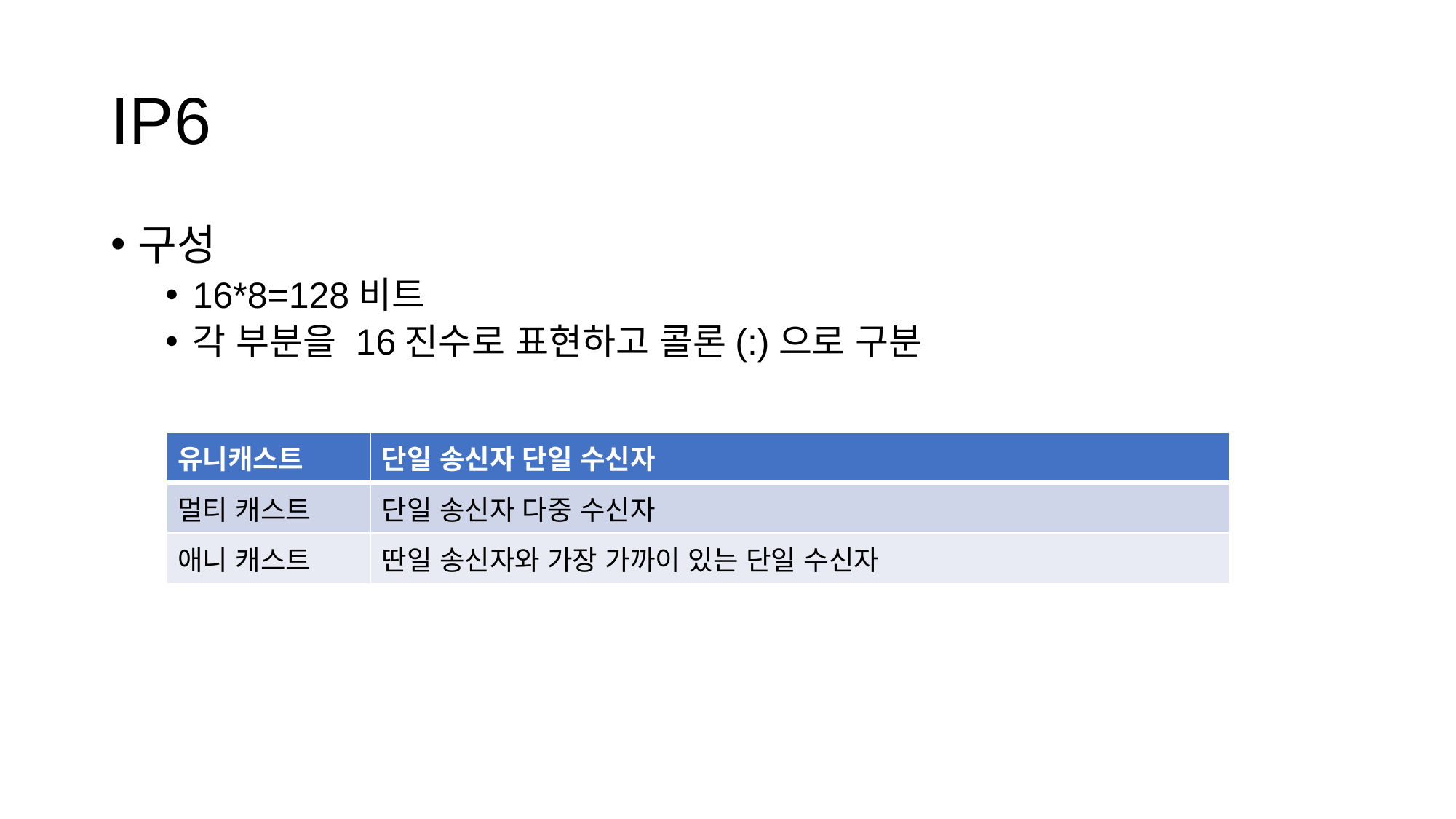

# IP6
구성
16*8=128비트
각 부분을 16진수로 표현하고 콜론(:)으로 구분
| 유니캐스트 | 단일 송신자 단일 수신자 |
| --- | --- |
| 멀티 캐스트 | 단일 송신자 다중 수신자 |
| 애니 캐스트 | 딴일 송신자와 가장 가까이 있는 단일 수신자 |